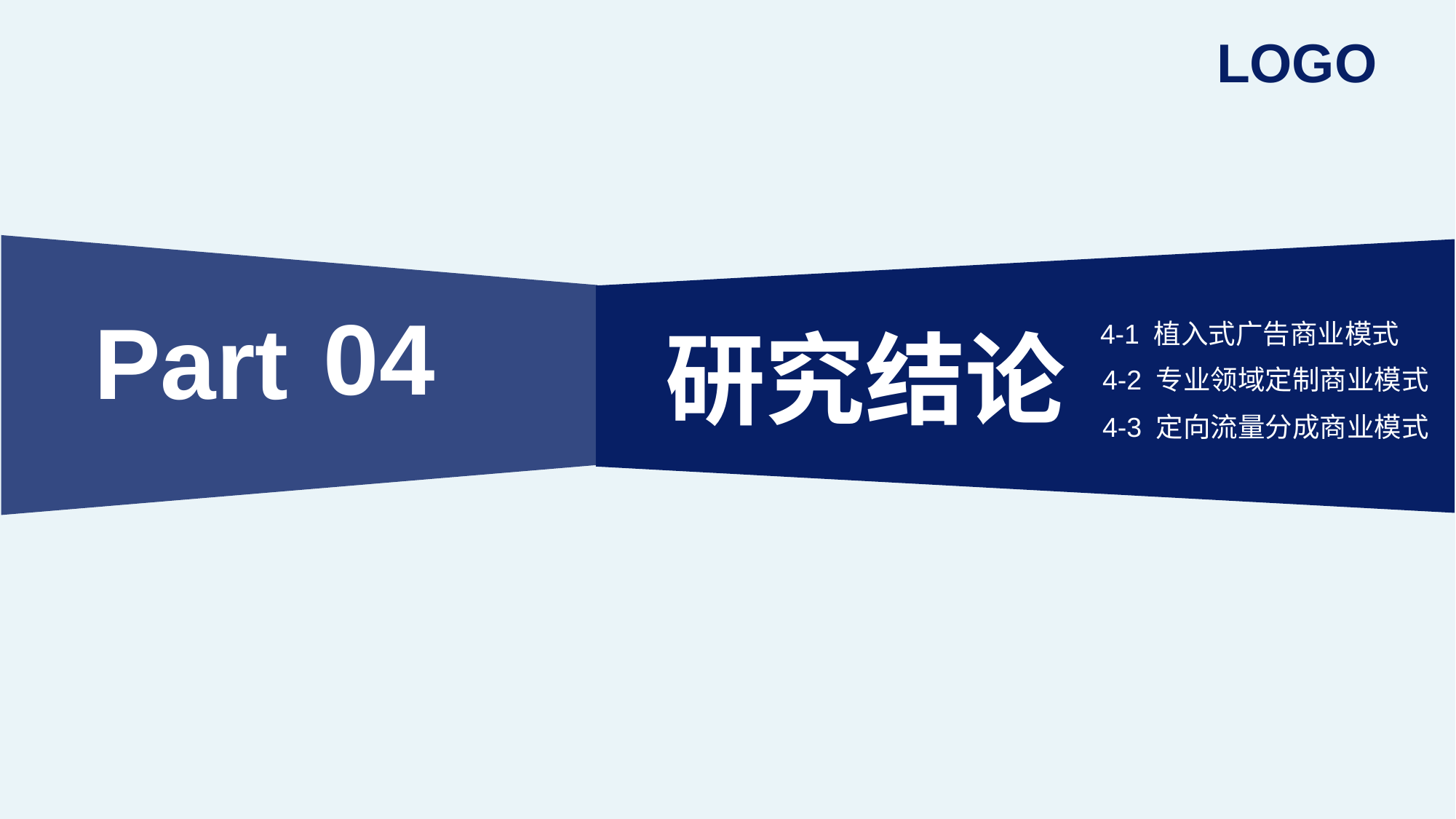

LOGO
04
Part
研究结论
4-1 植入式广告商业模式
4-2 专业领域定制商业模式
4-3 定向流量分成商业模式